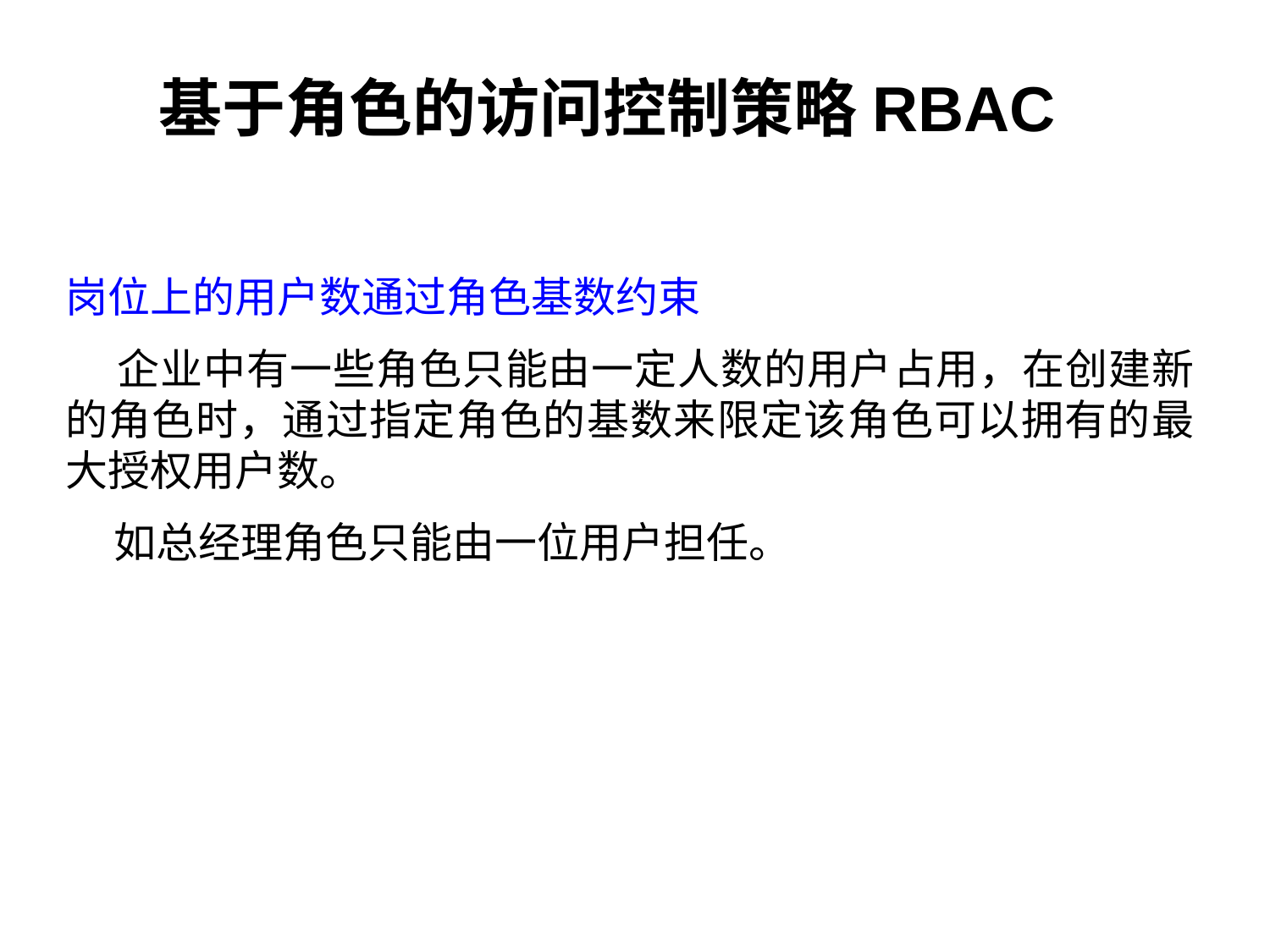

# 基于角色的访问控制策略RBAC
岗位上的用户数通过角色基数约束
    企业中有一些角色只能由一定人数的用户占用，在创建新的角色时，通过指定角色的基数来限定该角色可以拥有的最大授权用户数。
    如总经理角色只能由一位用户担任。